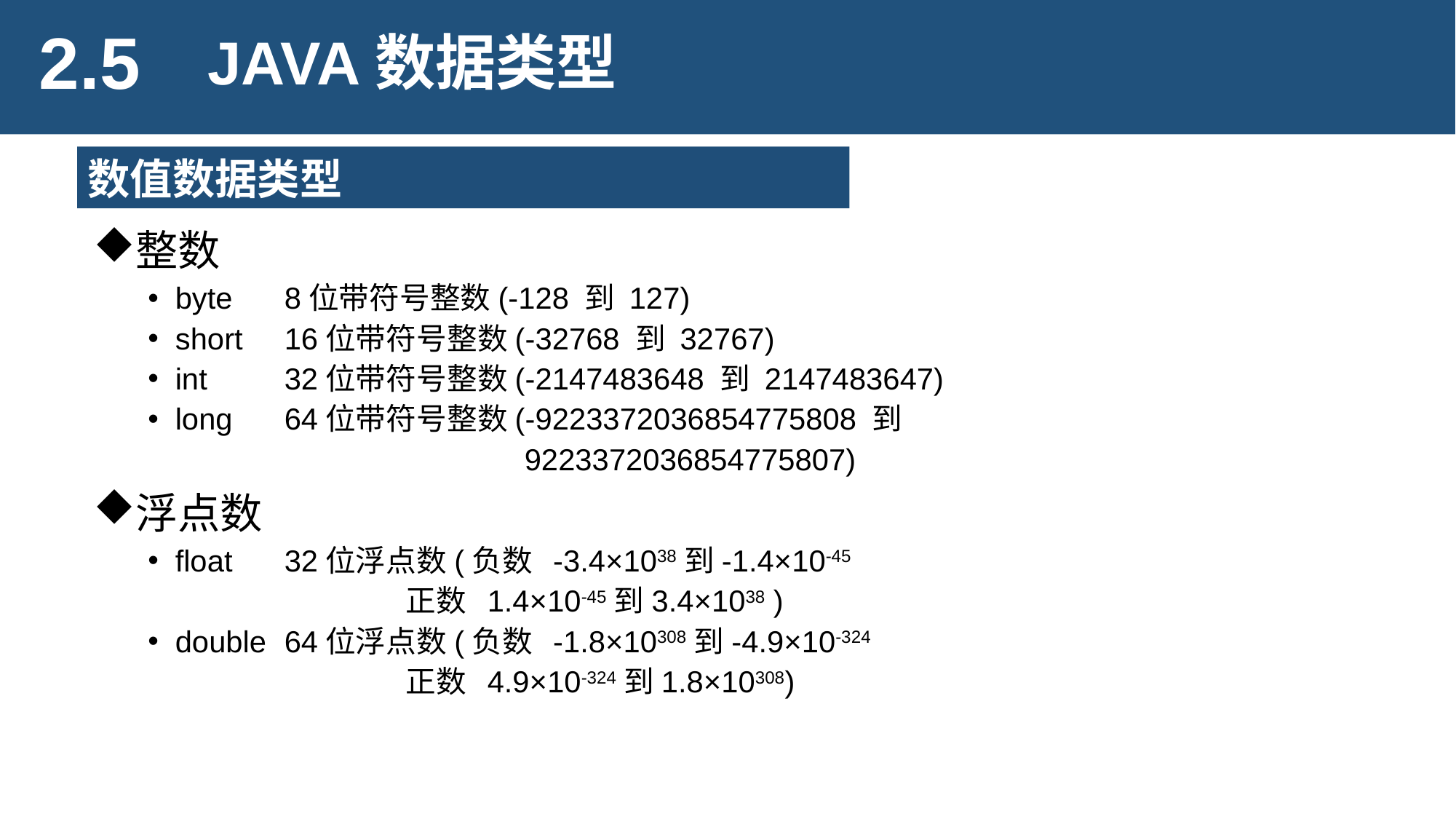

2.5
JAVA数据类型
数值数据类型
整数
byte	8位带符号整数(-128 到 127)
short	16位带符号整数(-32768 到 32767)
int	32位带符号整数(-2147483648 到 2147483647)
long	64位带符号整数(-9223372036854775808 到
                                             9223372036854775807)
浮点数
float	32位浮点数(负数  -3.4×1038到-1.4×10-45
                                     正数  1.4×10-45到3.4×1038 )
double	64位浮点数(负数  -1.8×10308到-4.9×10-324
                                     正数  4.9×10-324到1.8×10308)